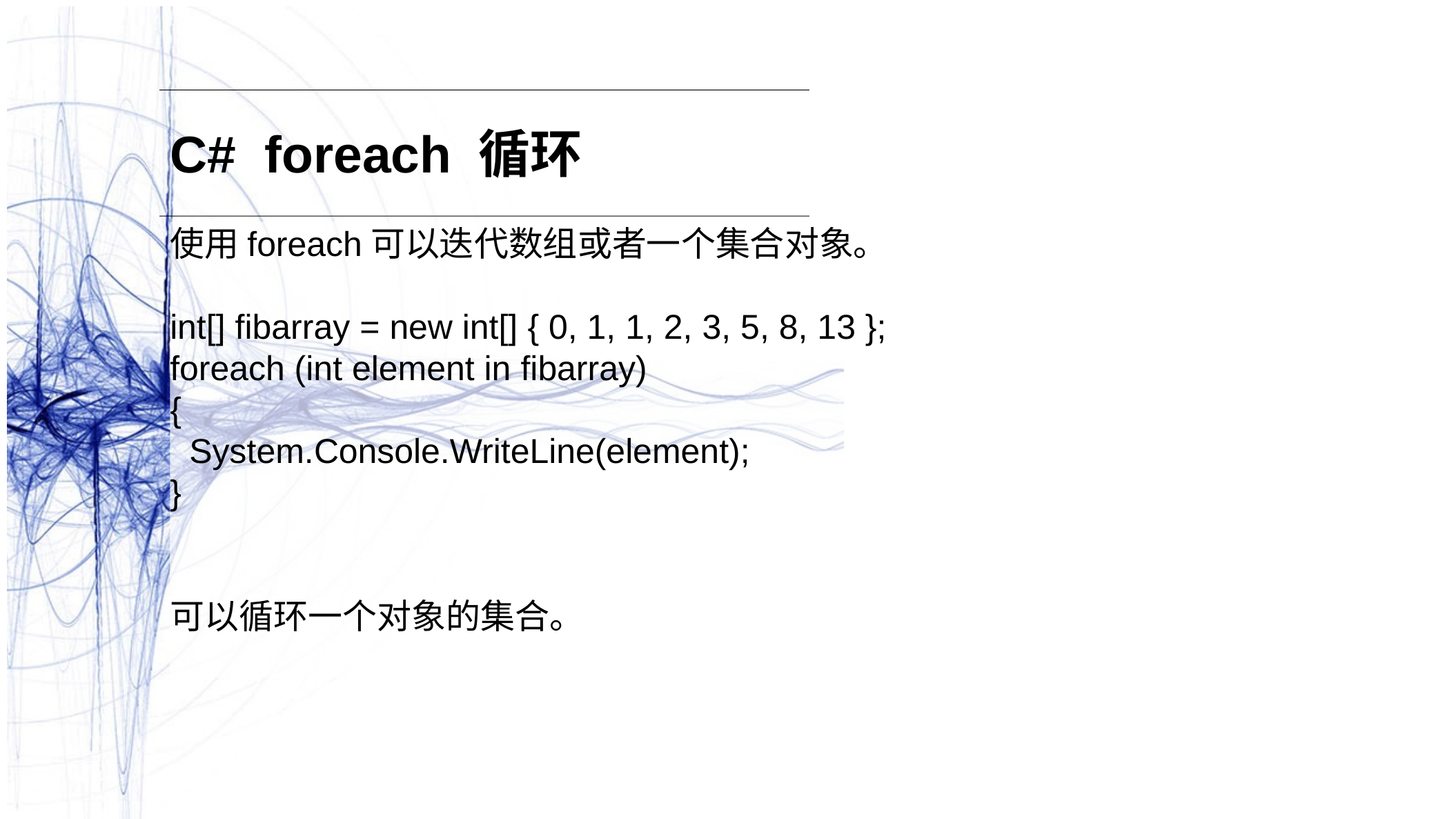

C#  foreach 循环

使用foreach可以迭代数组或者一个集合对象。

int[] fibarray = new int[] { 0, 1, 1, 2, 3, 5, 8, 13 };
foreach (int element in fibarray)
{
  System.Console.WriteLine(element);
}

可以循环一个对象的集合。